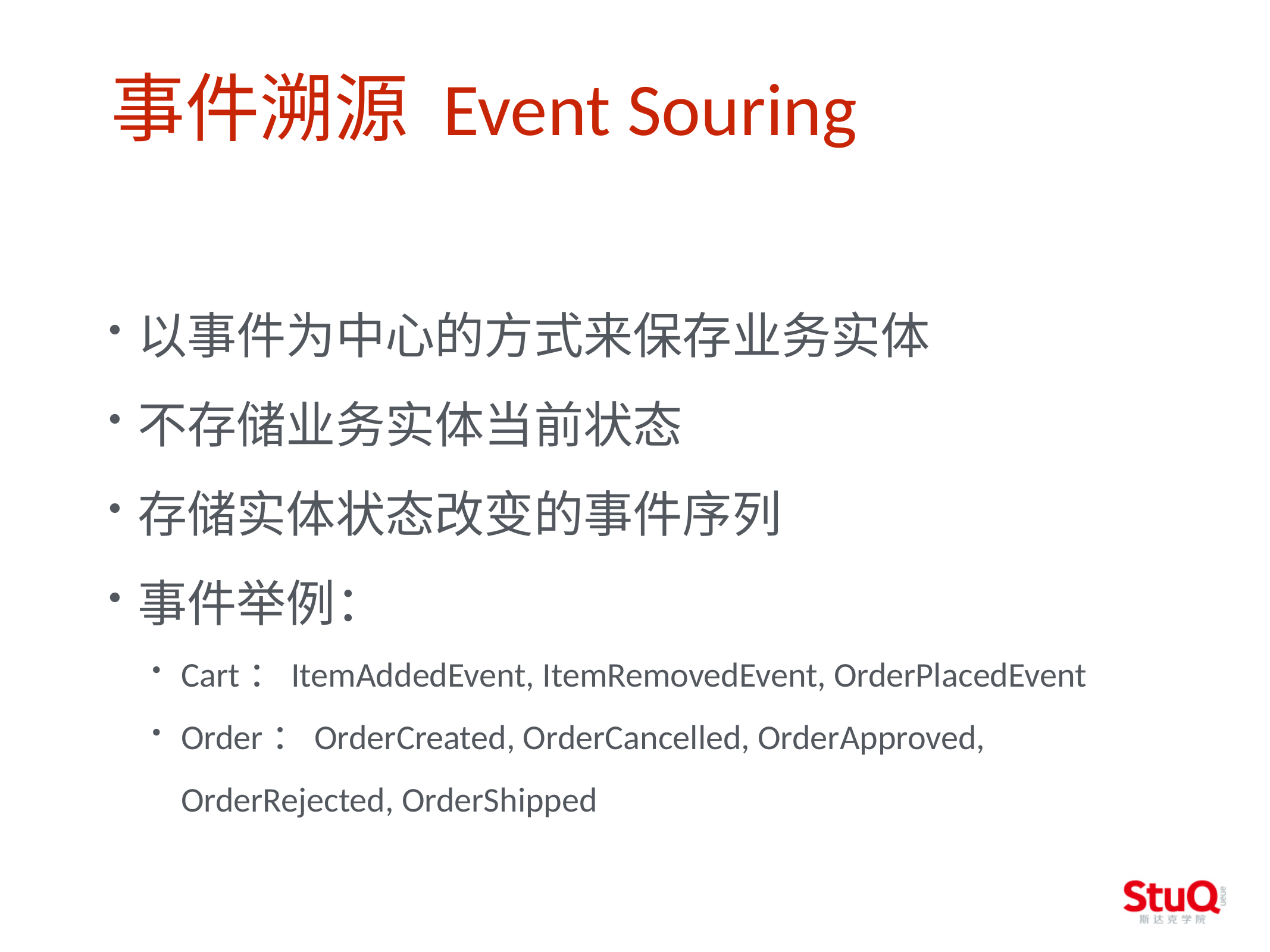

事件溯源 Event Souring
以事件为中心的方式来保存业务实体
不存储业务实体当前状态
存储实体状态改变的事件序列
事件举例：
Cart：ItemAddedEvent, ItemRemovedEvent, OrderPlacedEvent
Order：OrderCreated, OrderCancelled, OrderApproved, OrderRejected, OrderShipped